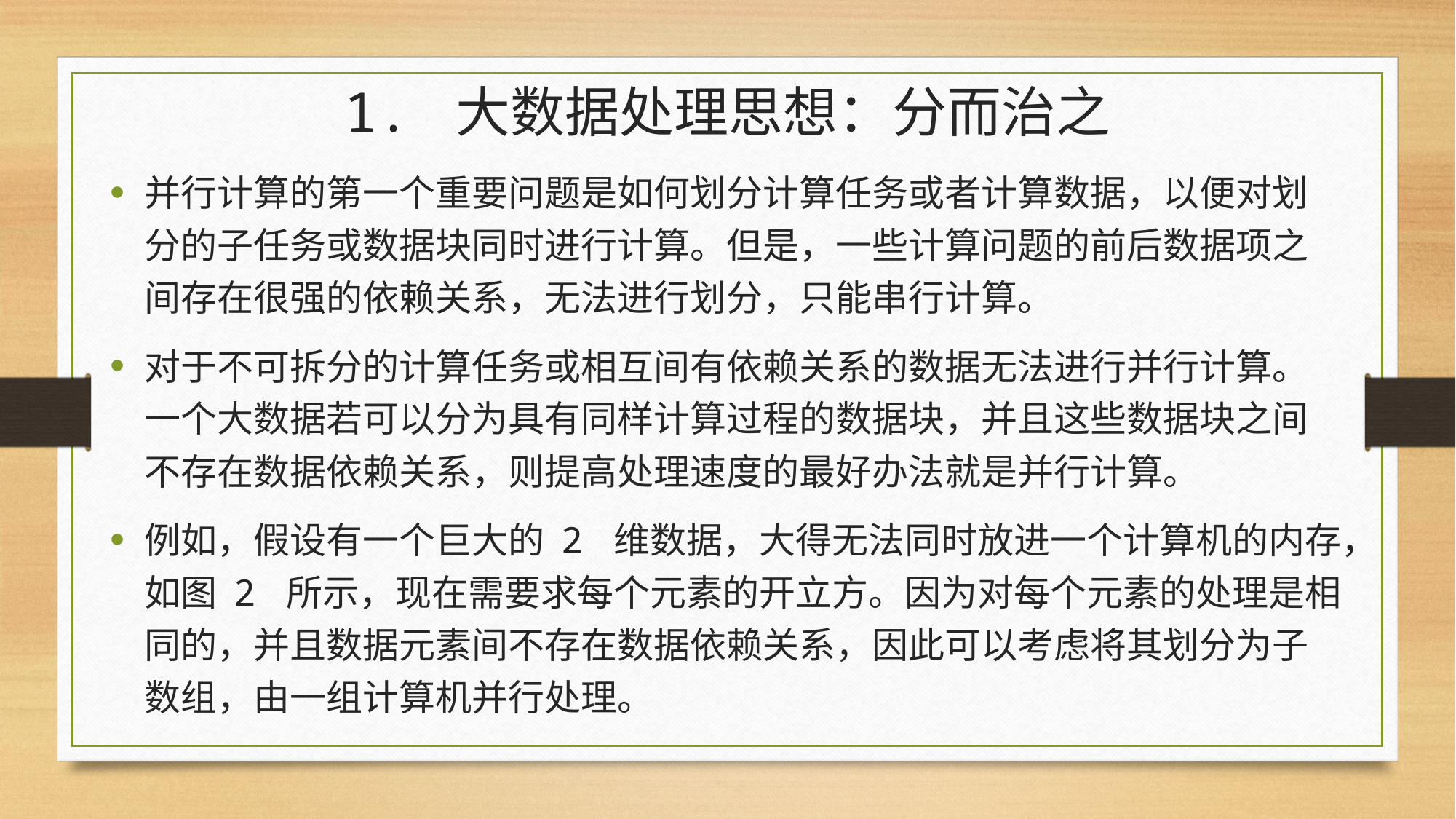

# 1. 大数据处理思想：分而治之
并行计算的第一个重要问题是如何划分计算任务或者计算数据，以便对划分的子任务或数据块同时进行计算。但是，一些计算问题的前后数据项之间存在很强的依赖关系，无法进行划分，只能串行计算。
对于不可拆分的计算任务或相互间有依赖关系的数据无法进行并行计算。一个大数据若可以分为具有同样计算过程的数据块，并且这些数据块之间不存在数据依赖关系，则提高处理速度的最好办法就是并行计算。
例如，假设有一个巨大的 2 维数据，大得无法同时放进一个计算机的内存，如图 2 所示，现在需要求每个元素的开立方。因为对每个元素的处理是相同的，并且数据元素间不存在数据依赖关系，因此可以考虑将其划分为子数组，由一组计算机并行处理。